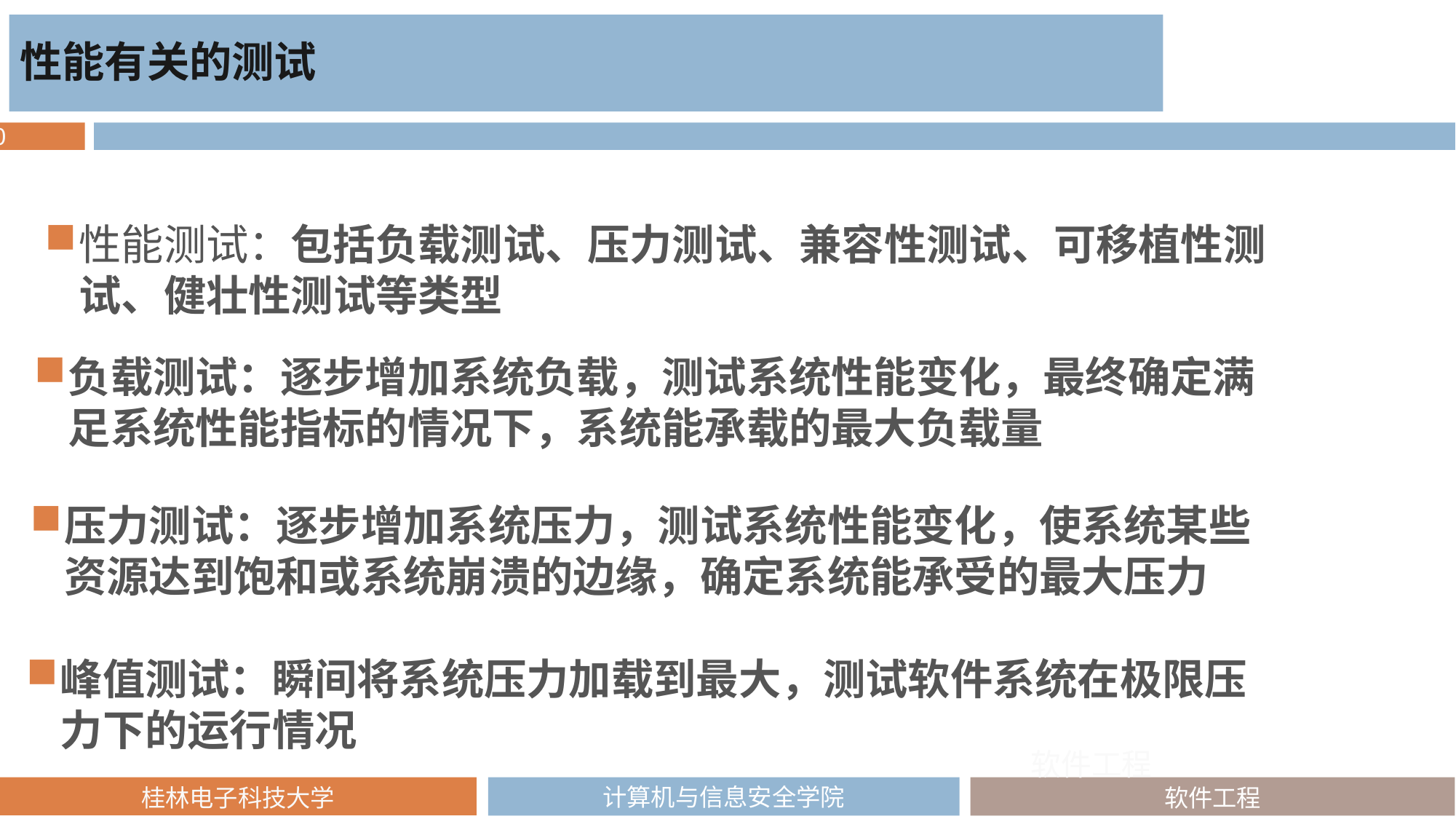

性能有关的测试

性能测试：包括负载测试、压力测试、兼容性测试、可移植性测试、健壮性测试等类型
负载测试：逐步增加系统负载，测试系统性能变化，最终确定满足系统性能指标的情况下，系统能承载的最大负载量
压力测试：逐步增加系统压力，测试系统性能变化，使系统某些资源达到饱和或系统崩溃的边缘，确定系统能承受的最大压力
峰值测试：瞬间将系统压力加载到最大，测试软件系统在极限压力下的运行情况
软件工程